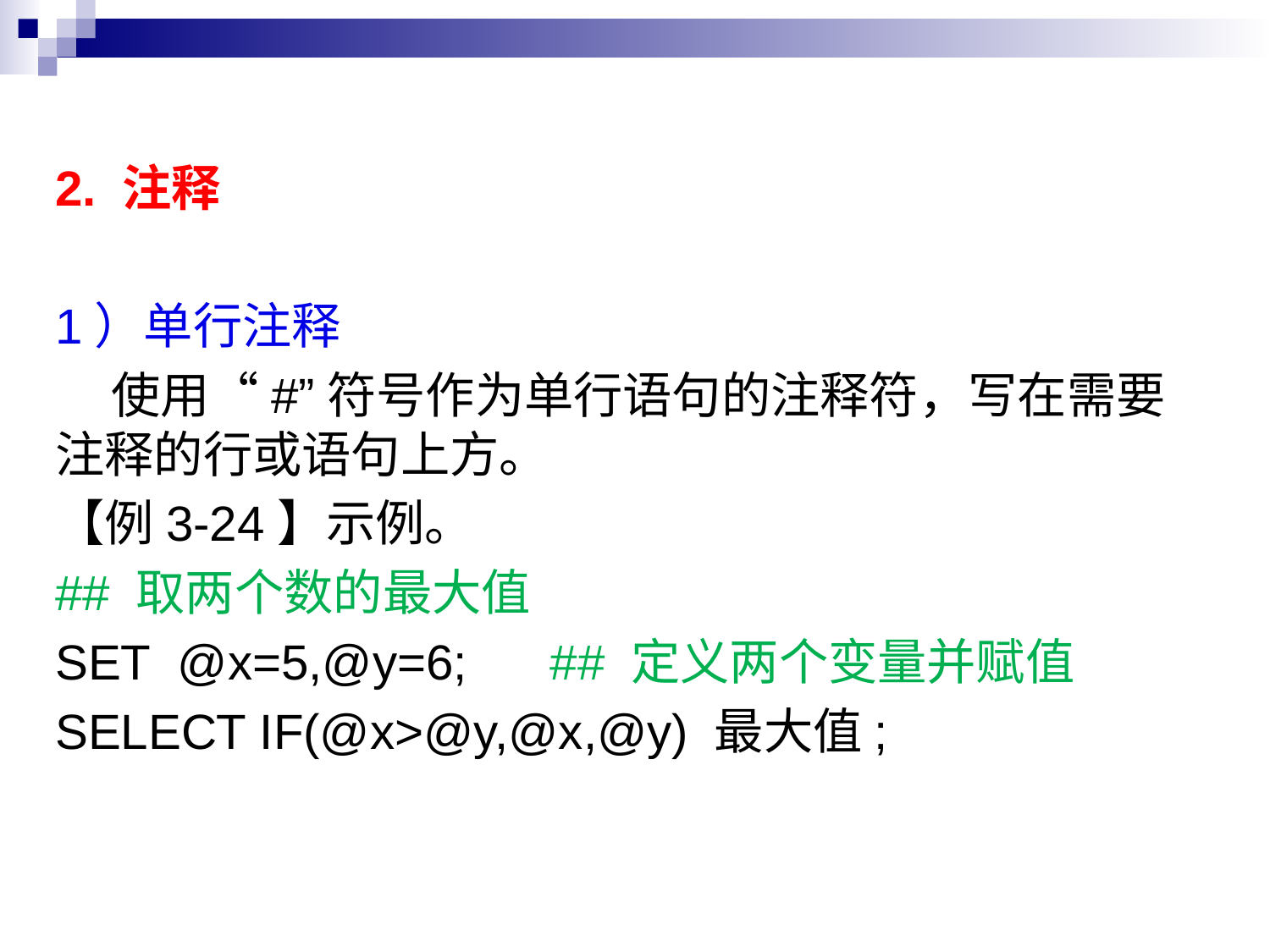

2. 注释

1）单行注释
    使用“#”符号作为单行语句的注释符，写在需要注释的行或语句上方。
【例3-24】示例。
## 取两个数的最大值
SET  @x=5,@y=6;      ## 定义两个变量并赋值
SELECT IF(@x>@y,@x,@y) 最大值;